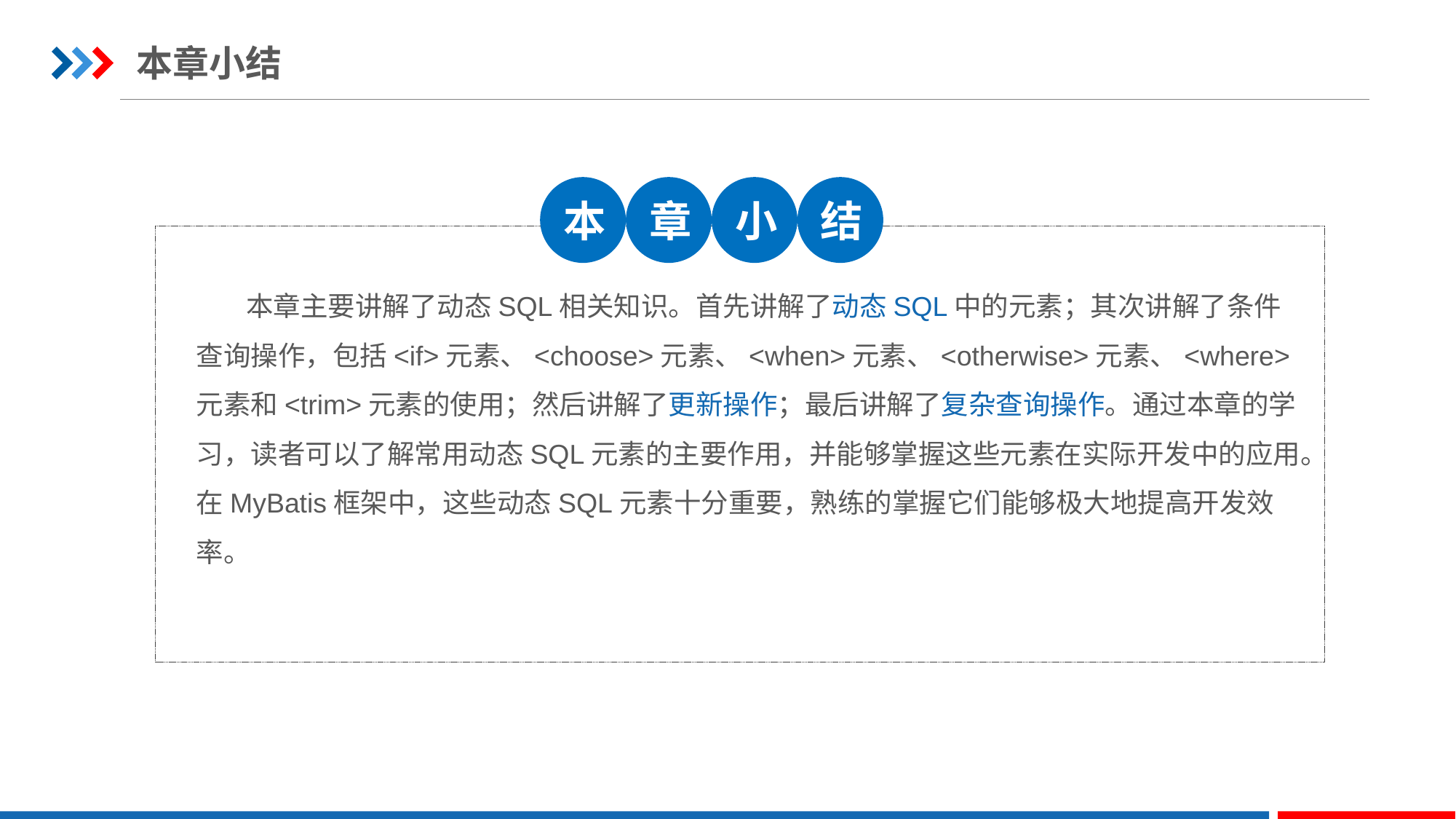

本章小结
本
章
小
结

       本章主要讲解了动态SQL相关知识。首先讲解了动态SQL中的元素；其次讲解了条件查询操作，包括<if>元素、<choose>元素、<when>元素、<otherwise>元素、<where>元素和<trim>元素的使用；然后讲解了更新操作；最后讲解了复杂查询操作。通过本章的学习，读者可以了解常用动态SQL元素的主要作用，并能够掌握这些元素在实际开发中的应用。在MyBatis框架中，这些动态SQL元素十分重要，熟练的掌握它们能够极大地提高开发效率。